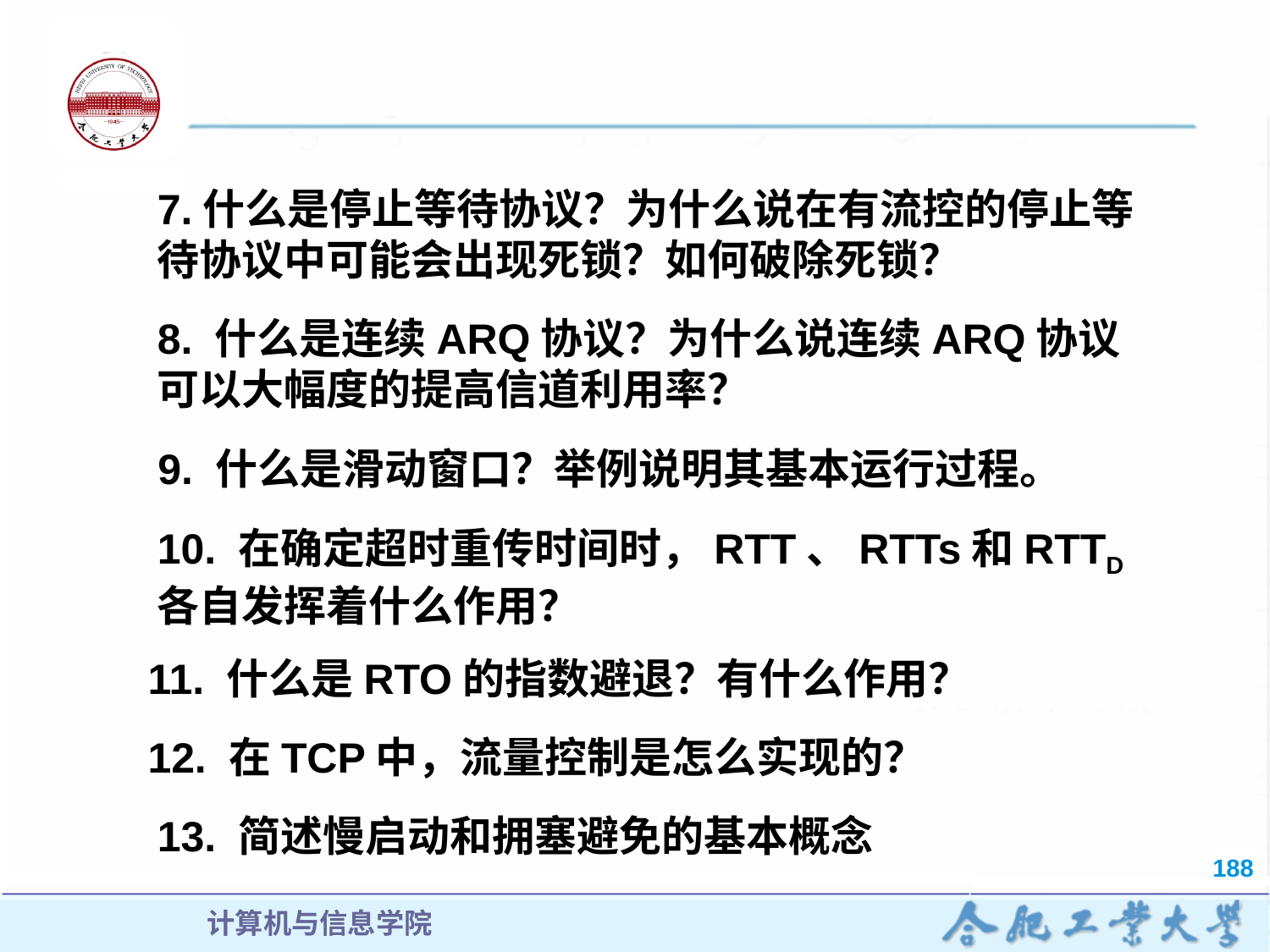

7.什么是停止等待协议？为什么说在有流控的停止等待协议中可能会出现死锁？如何破除死锁？
8. 什么是连续ARQ协议？为什么说连续ARQ协议可以大幅度的提高信道利用率？
9. 什么是滑动窗口？举例说明其基本运行过程。
10. 在确定超时重传时间时，RTT、RTTs和RTTD各自发挥着什么作用？
11. 什么是RTO的指数避退？有什么作用？
12. 在TCP中，流量控制是怎么实现的？
13. 简述慢启动和拥塞避免的基本概念